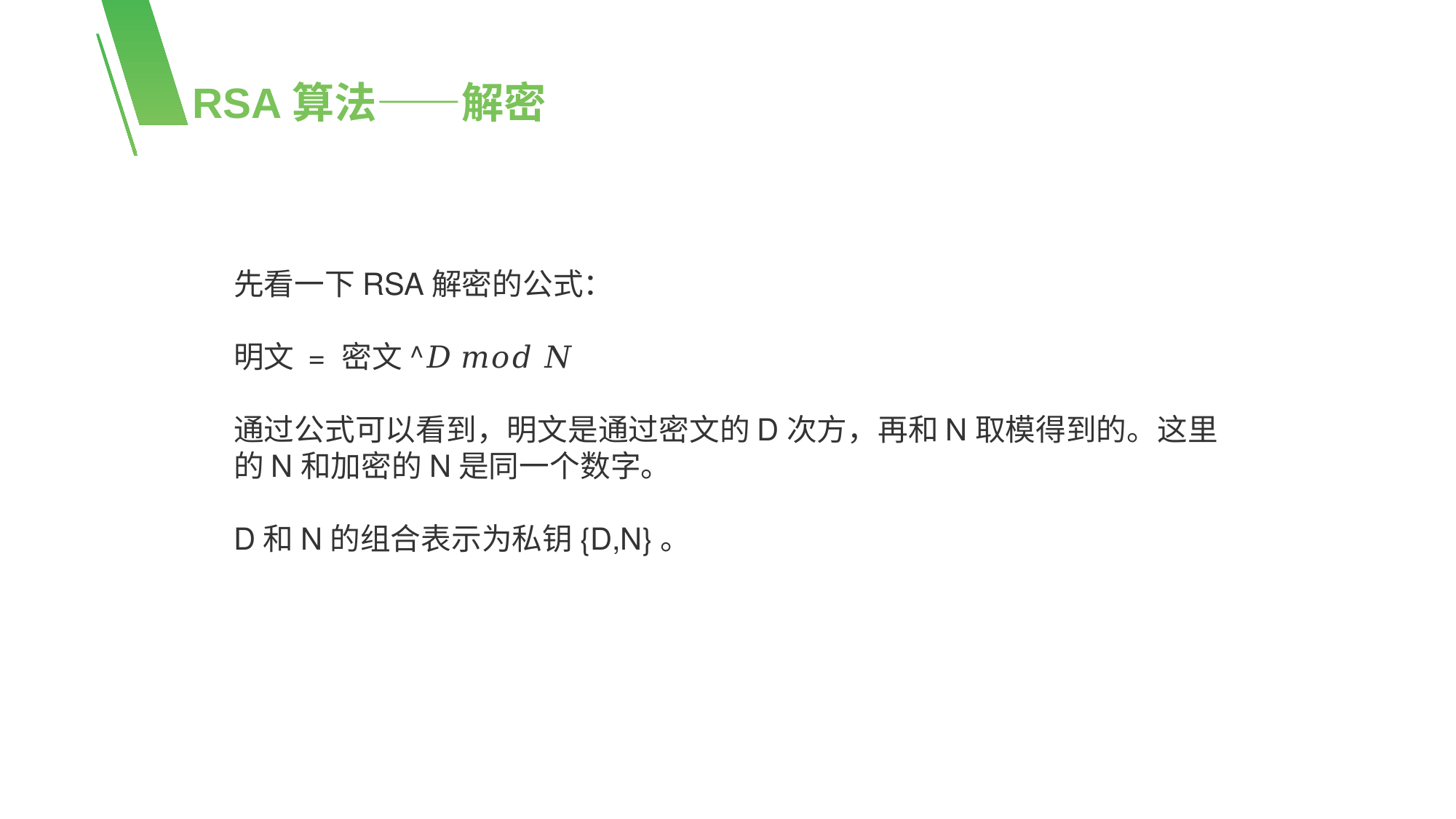

RSA算法——解密

先看一下RSA解密的公式：

明文 = 密文^𝐷 𝑚𝑜𝑑 𝑁

通过公式可以看到，明文是通过密文的D次方，再和N取模得到的。这里的N和加密的N是同一个数字。

D和N的组合表示为私钥{D,N}。